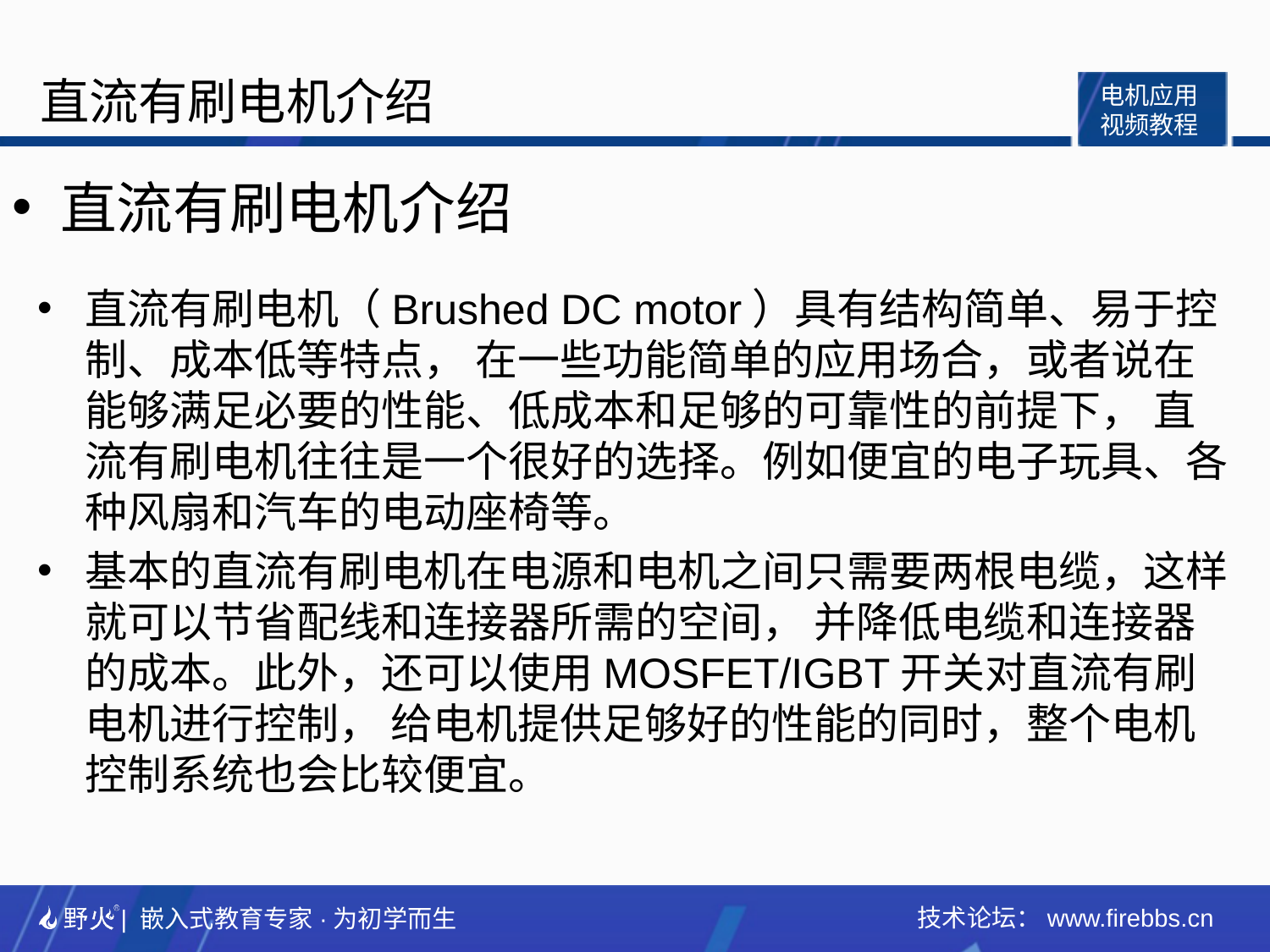

直流有刷电机介绍
直流有刷电机（Brushed DC motor）具有结构简单、易于控制、成本低等特点， 在一些功能简单的应用场合，或者说在能够满足必要的性能、低成本和足够的可靠性的前提下， 直流有刷电机往往是一个很好的选择。例如便宜的电子玩具、各种风扇和汽车的电动座椅等。
基本的直流有刷电机在电源和电机之间只需要两根电缆，这样就可以节省配线和连接器所需的空间， 并降低电缆和连接器的成本。此外，还可以使用MOSFET/IGBT开关对直流有刷电机进行控制， 给电机提供足够好的性能的同时，整个电机控制系统也会比较便宜。